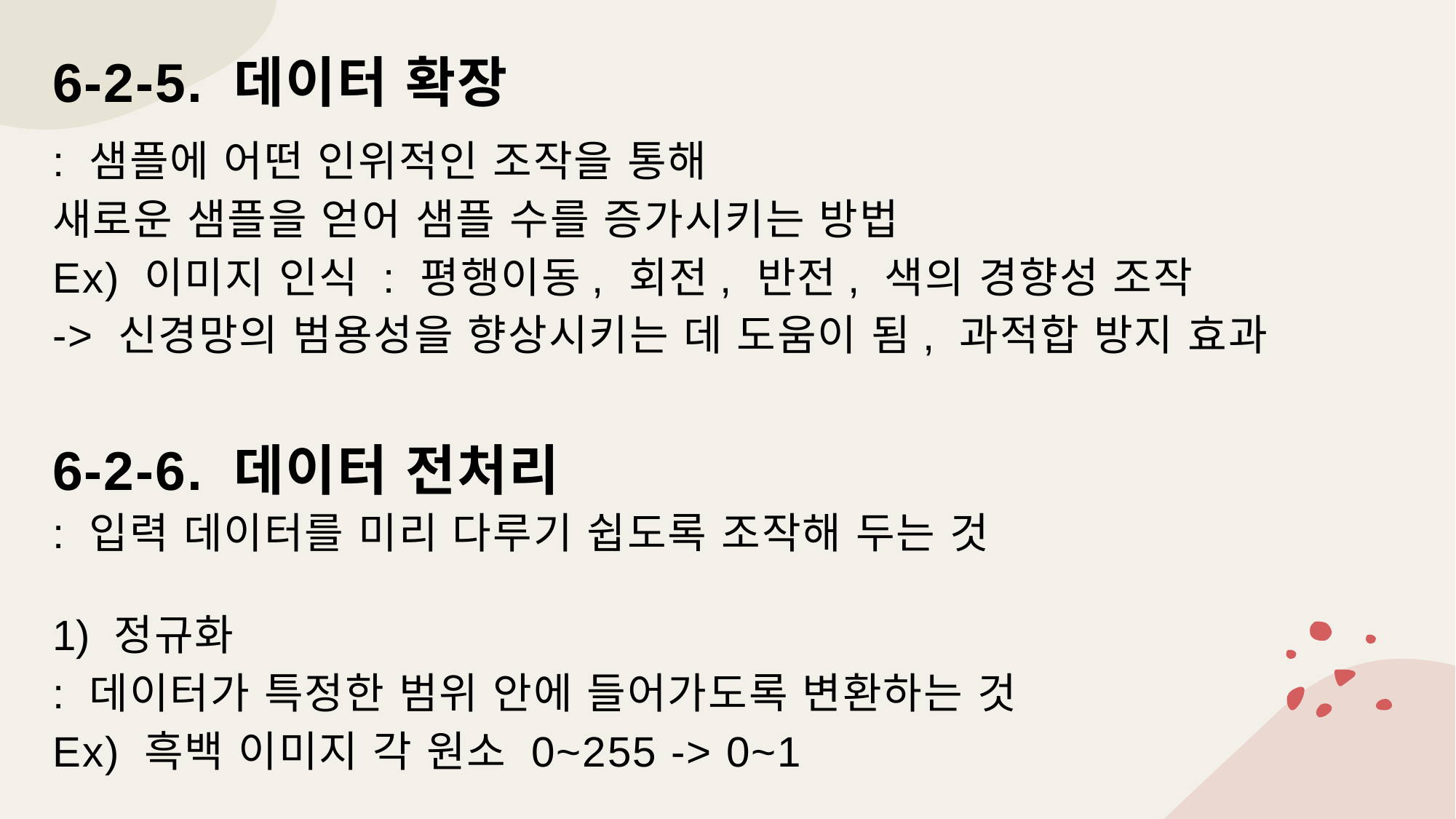

# 6-2-5. 데이터 확장

: 샘플에 어떤 인위적인 조작을 통해
새로운 샘플을 얻어 샘플 수를 증가시키는 방법
Ex) 이미지 인식 : 평행이동, 회전, 반전, 색의 경향성 조작
-> 신경망의 범용성을 향상시키는 데 도움이 됨, 과적합 방지 효과
6-2-6. 데이터 전처리
: 입력 데이터를 미리 다루기 쉽도록 조작해 두는 것
정규화
: 데이터가 특정한 범위 안에 들어가도록 변환하는 것
Ex) 흑백 이미지 각 원소 0~255 -> 0~1